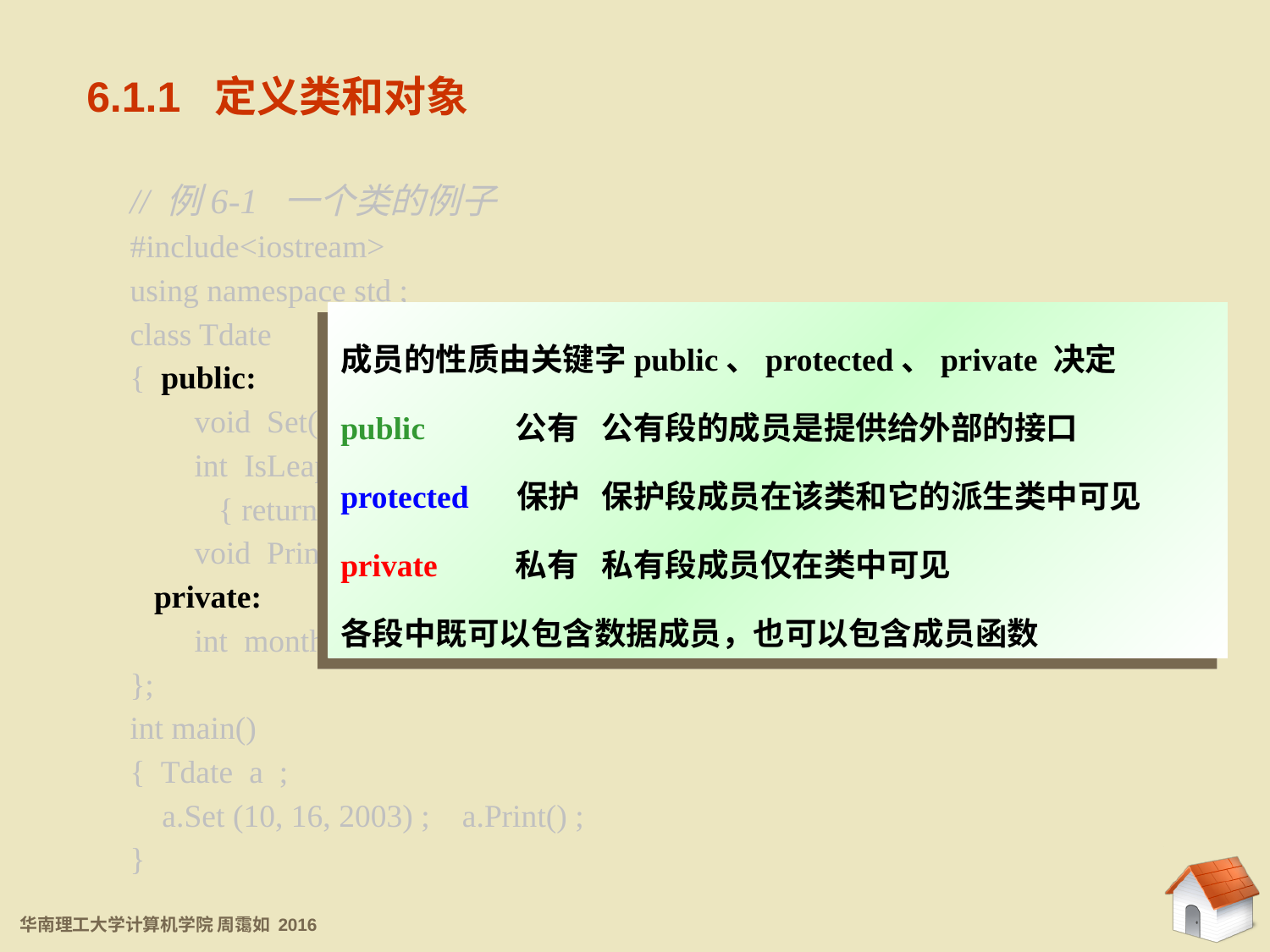

6.1.1  定义类和对象
// 例6-1  一个类的例子
#include<iostream>
using namespace std ;
class Tdate
{  public:
        void  Set(int m, int d, int y )  { month = m ;  day = d ; year = y ; }
        int  IsLeapYear()
           { return ( year%4 == 0 && year%100 != 0 )||( year%400 == 0); }
        void  Print()  { cout << year << "." << month << "." << day << endl ; }
   private:
        int  month;    int  day;    int  year;
};
int main()
{  Tdate  a  ;
    a.Set (10, 16, 2003) ;    a.Print() ;
}
成员的性质由关键字public、protected、private 决定
public	     公有	 公有段的成员是提供给外部的接口
protected     保护	 保护段成员在该类和它的派生类中可见
private	     私有	 私有段成员仅在类中可见
各段中既可以包含数据成员，也可以包含成员函数